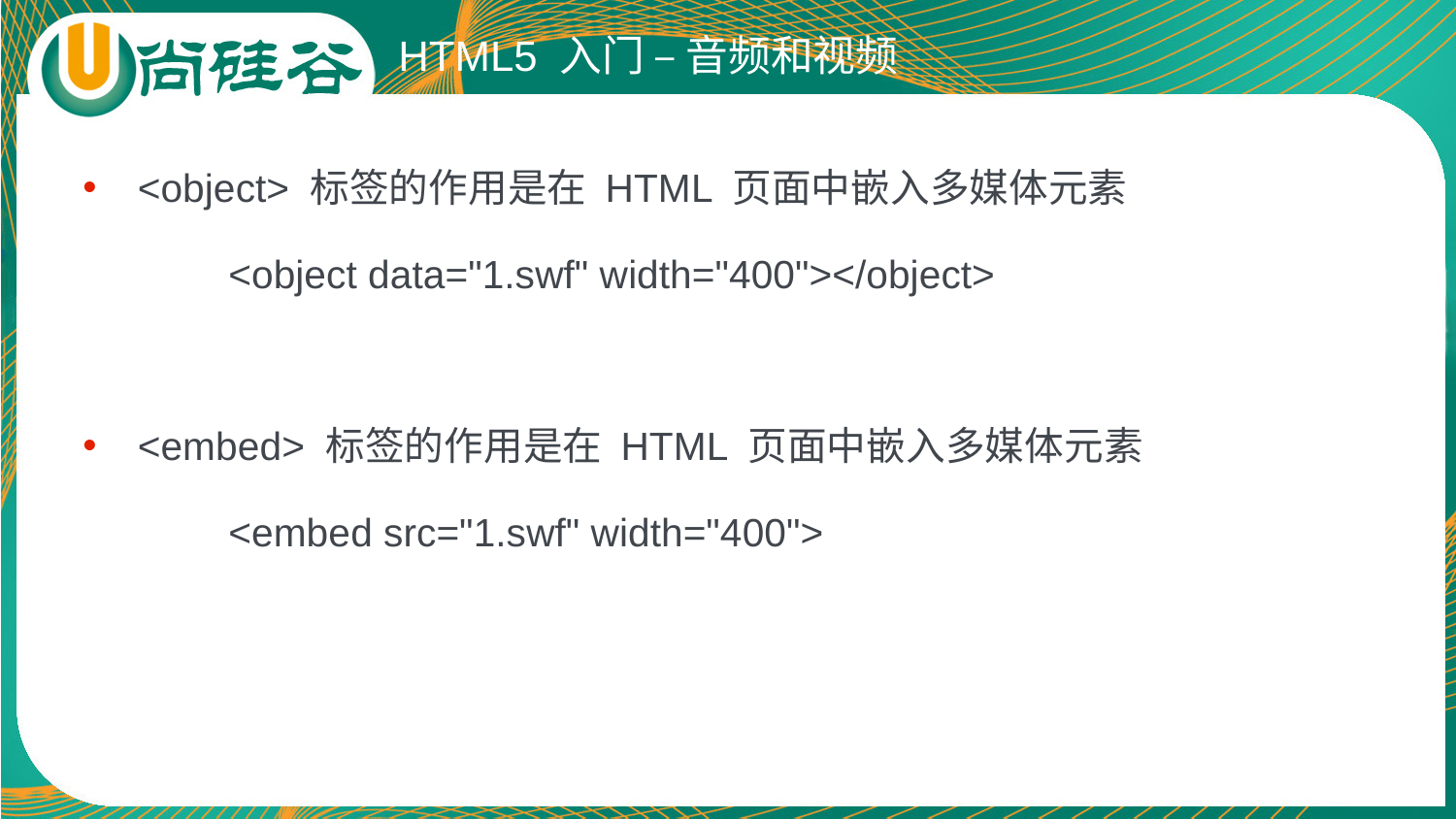

# HTML5 入门 – 音频和视频
<object> 标签的作用是在 HTML 页面中嵌入多媒体元素
	<object data="1.swf" width="400"></object>

<embed> 标签的作用是在 HTML 页面中嵌入多媒体元素
	<embed src="1.swf" width="400">